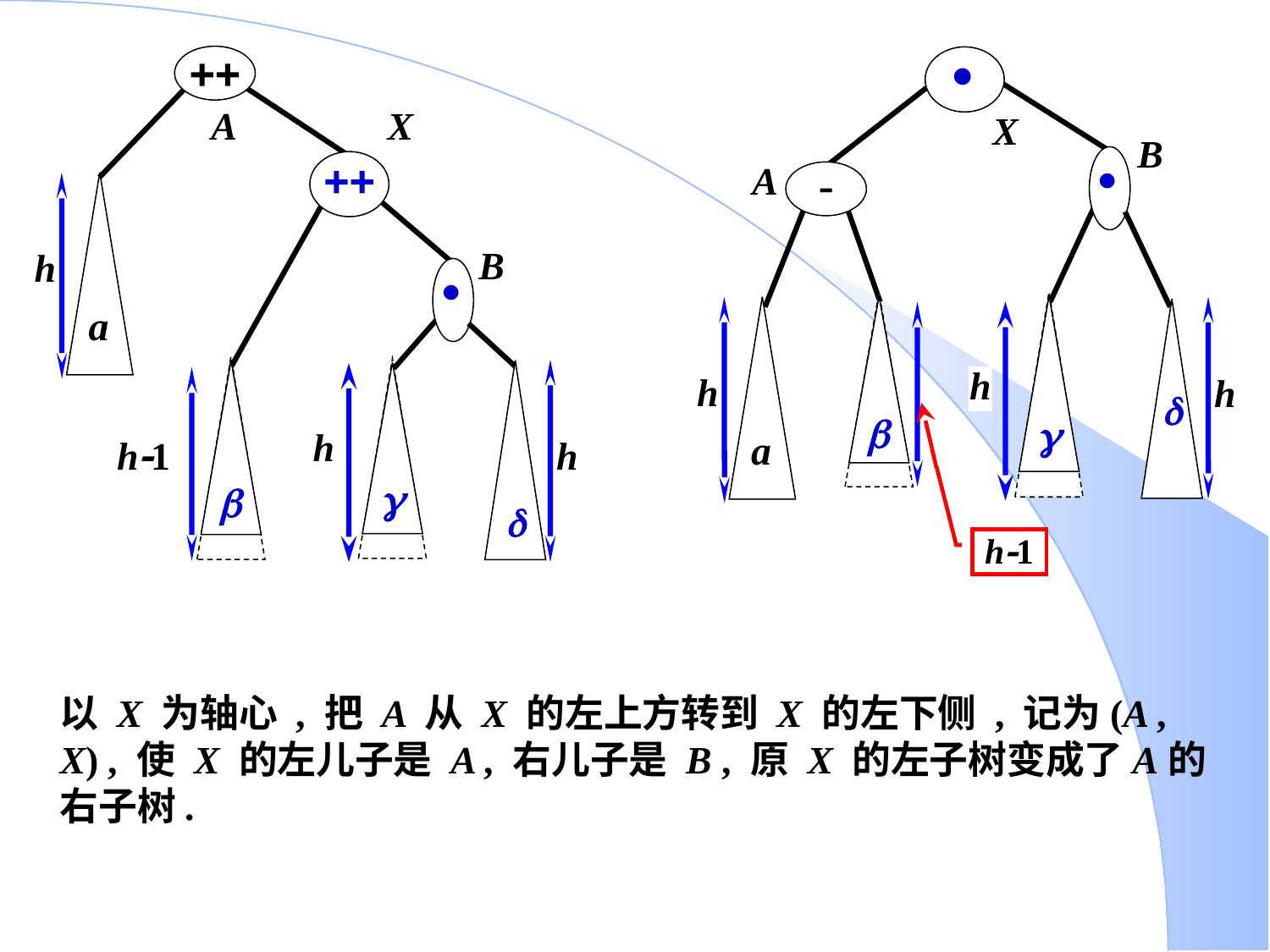

++

X
A
++

B
h
•
a

β

γ

h
h−1
h
δ
•

X
B
•
A
−

γ

β

h
a

h
h
δ

h−1
以 X 为轴心 , 把 A 从 X 的左上方转到 X 的左下侧 , 记为(A , X) , 使 X 的左儿子是 A , 右儿子是 B , 原 X 的左子树变成了A的右子树.